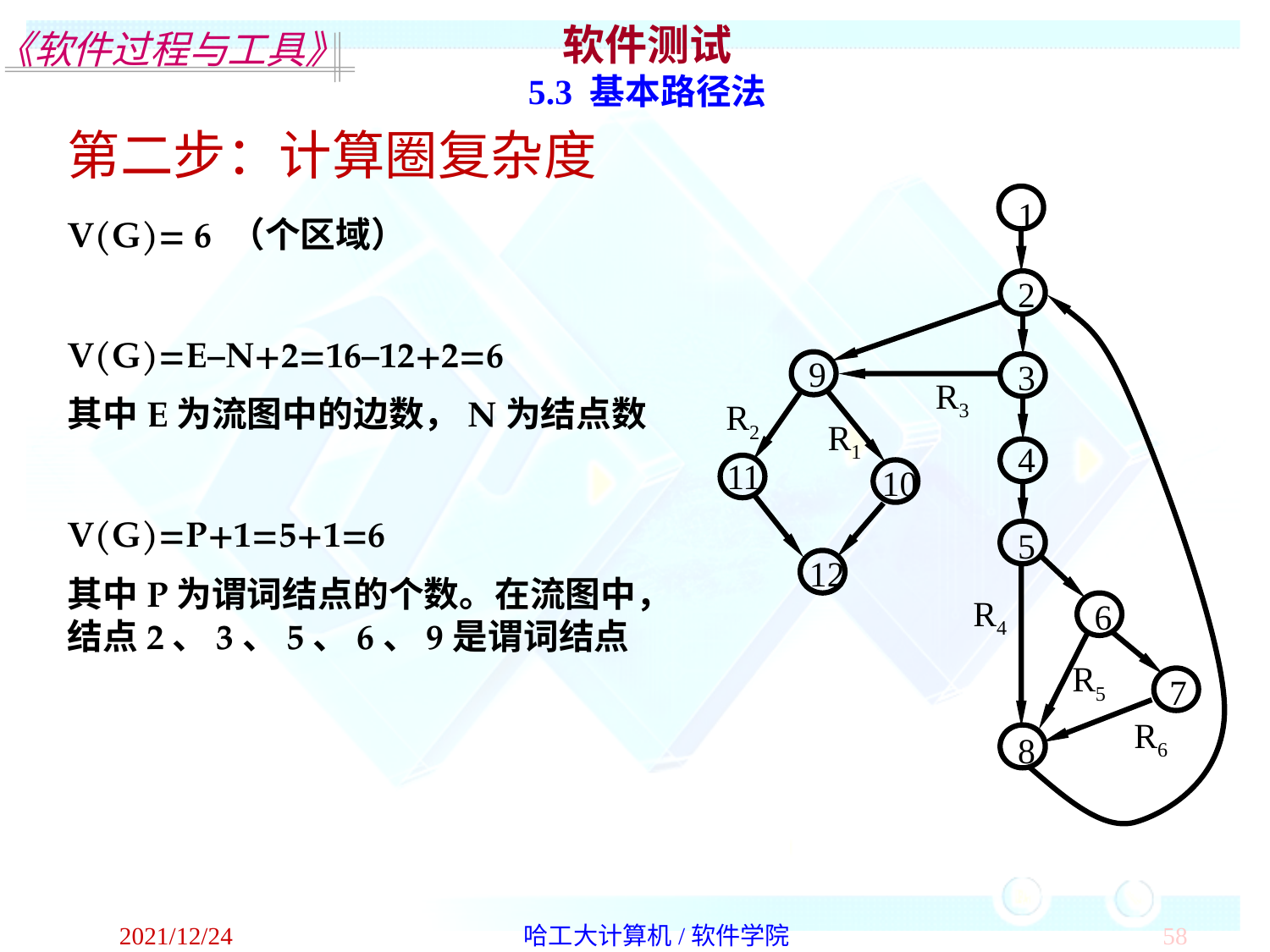

软件测试
5.3 基本路径法
第二步：计算圈复杂度

1

2

9

3

R3

R2

R1
4

11

10

5

12

R4

6

R5

7

R6

8
V(G)= 6 （个区域）

V(G)=E–N+2=16–12+2=6
其中E为流图中的边数，N为结点数

V(G)=P+1=5+1=6
其中P为谓词结点的个数。在流图中，
结点2、3、5、6、9是谓词结点